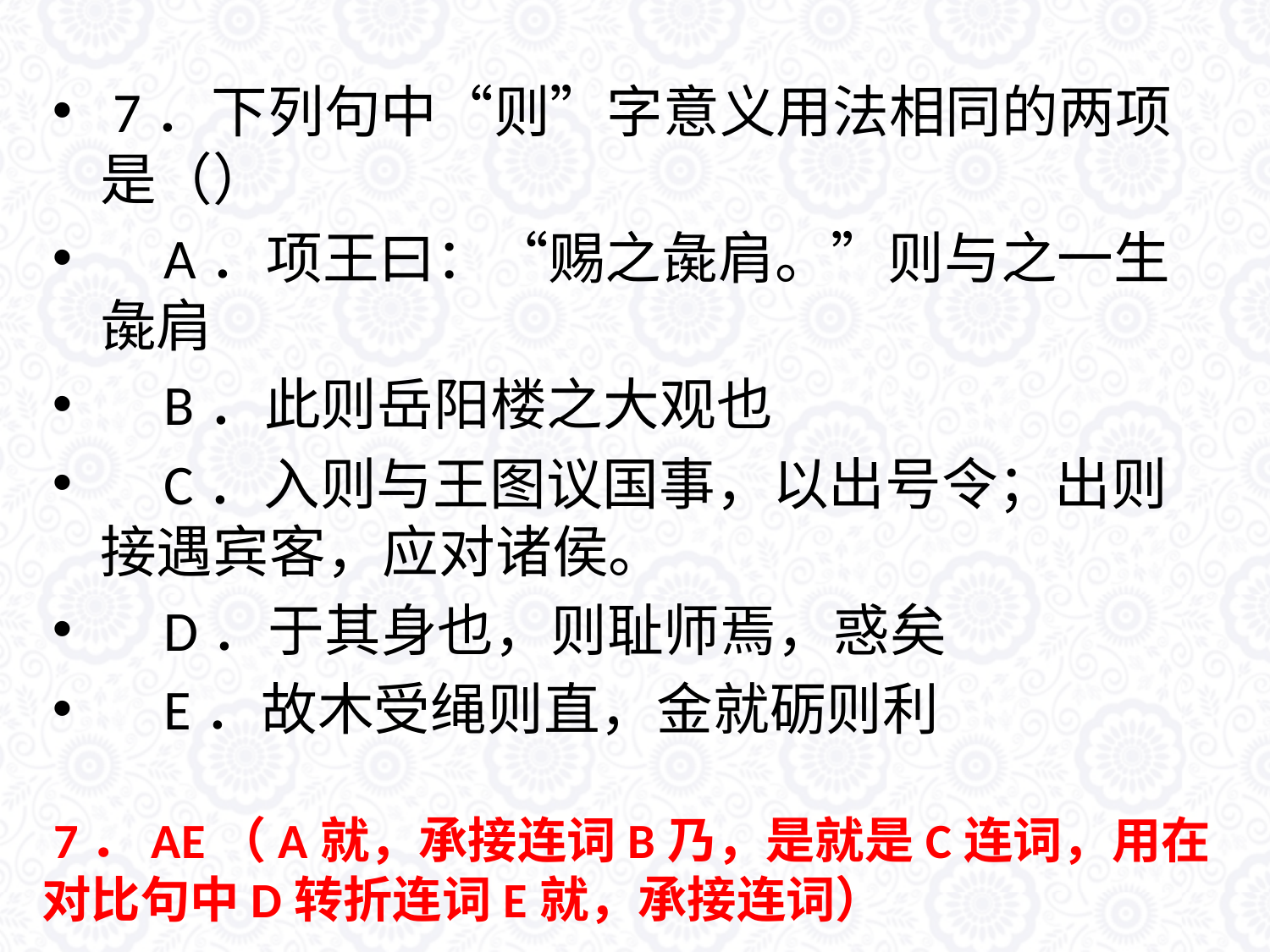

7．下列句中“则”字意义用法相同的两项是（）
     A．项王曰：“赐之彘肩。”则与之一生彘肩
     B．此则岳阳楼之大观也
     C．入则与王图议国事，以出号令；出则接遇宾客，应对诸侯。
     D．于其身也，则耻师焉，惑矣
     E．故木受绳则直，金就砺则利

 7．AE（A就，承接连词B乃，是就是C连词，用在对比句中D转折连词E就，承接连词）